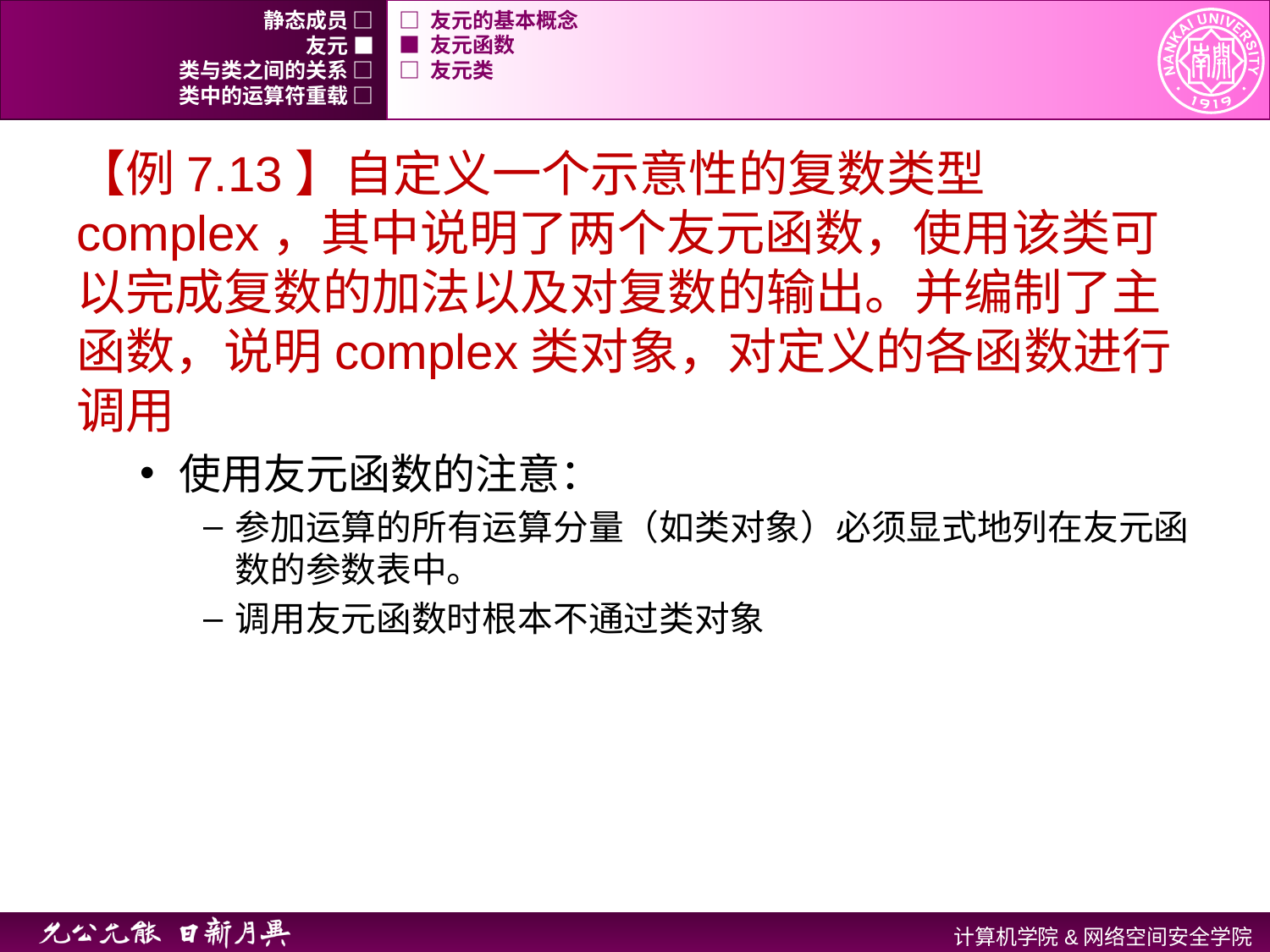

静态成员 □
□ 友元的基本概念
友元 ■
■ 友元函数
类与类之间的关系 □
□ 友元类
类中的运算符重载 □

【例7.13】自定义一个示意性的复数类型complex，其中说明了两个友元函数，使用该类可以完成复数的加法以及对复数的输出。并编制了主函数，说明complex类对象，对定义的各函数进行调用
使用友元函数的注意：
参加运算的所有运算分量（如类对象）必须显式地列在友元函数的参数表中。
调用友元函数时根本不通过类对象